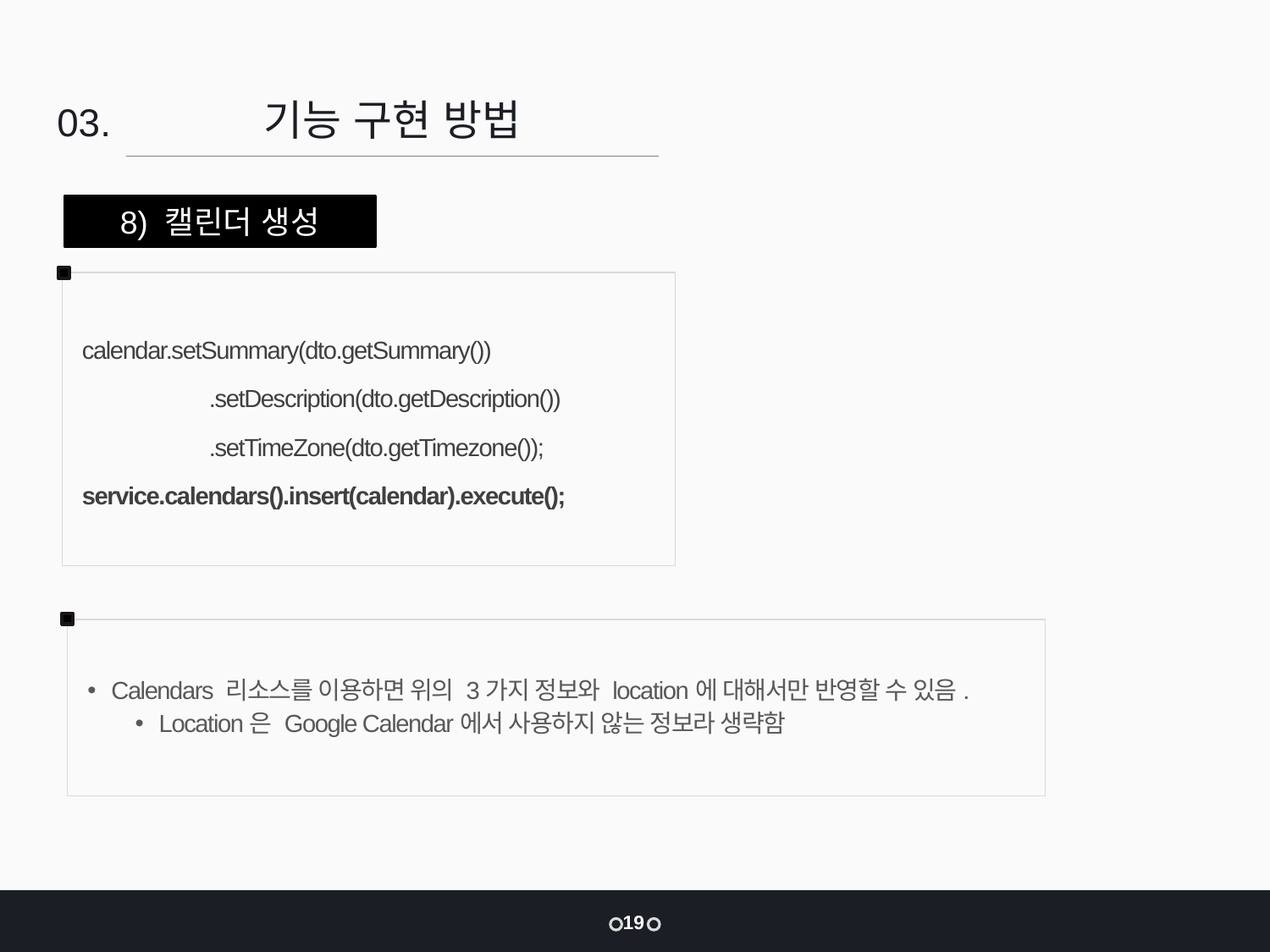

기능 구현 방법
03.
8) 캘린더 생성

calendar.setSummary(dto.getSummary())
	.setDescription(dto.getDescription())
	.setTimeZone(dto.getTimezone());
service.calendars().insert(calendar).execute();

Calendars 리소스를 이용하면 위의 3가지 정보와 location에 대해서만 반영할 수 있음.
Location은 Google Calendar에서 사용하지 않는 정보라 생략함
19